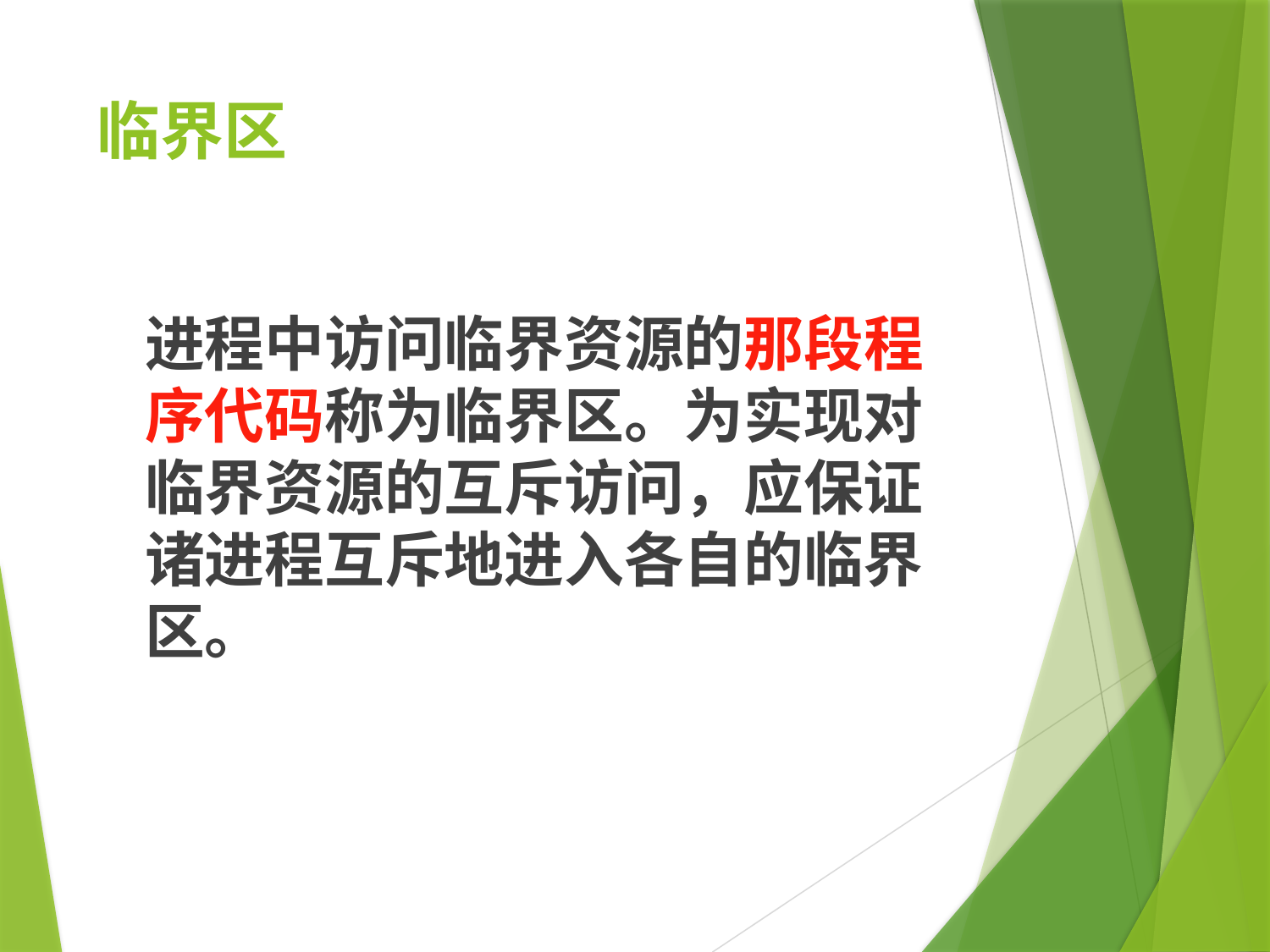

# 临界区
	进程中访问临界资源的那段程序代码称为临界区。为实现对临界资源的互斥访问，应保证诸进程互斥地进入各自的临界区。